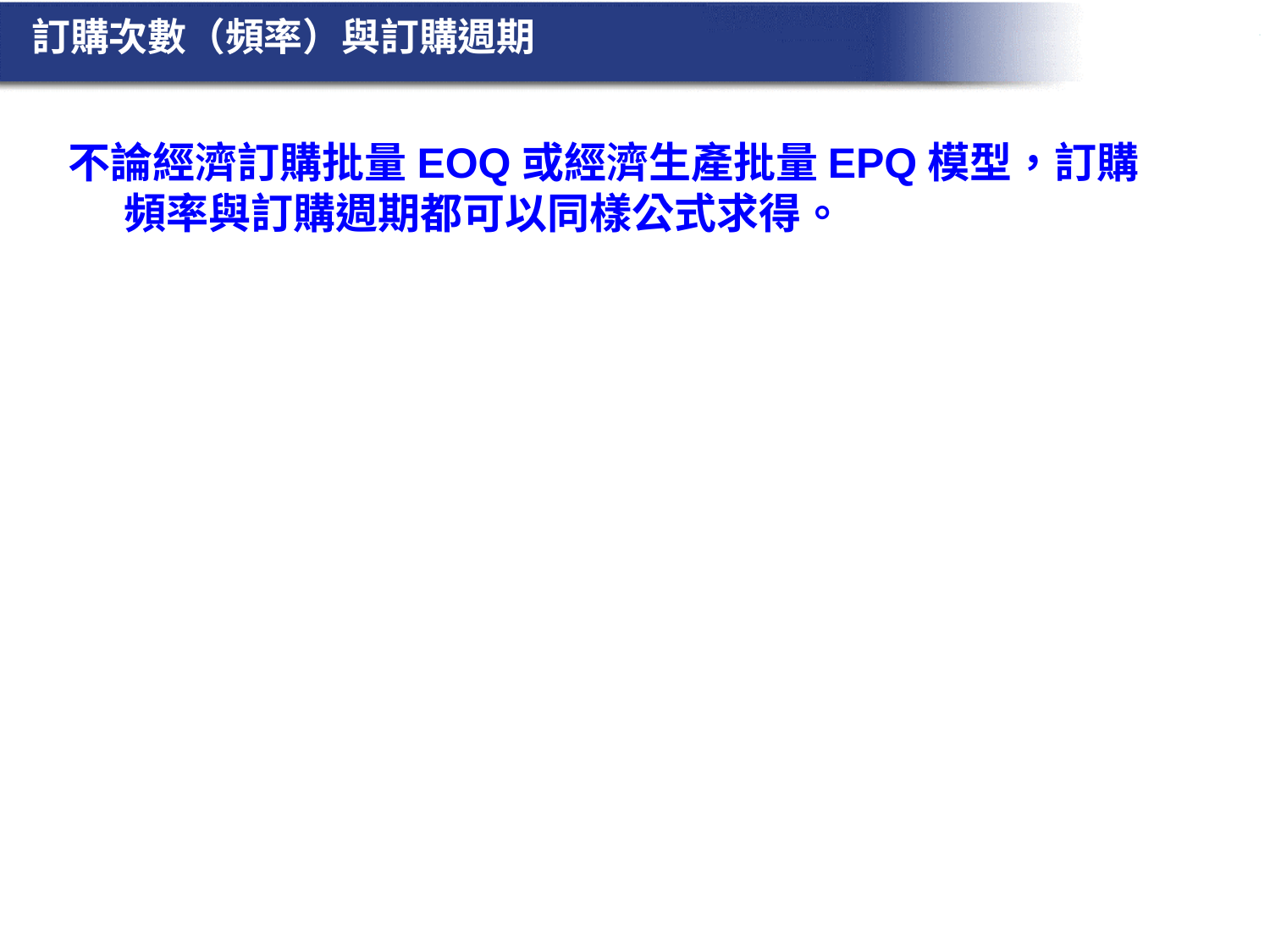

# 訂購次數（頻率）與訂購週期
不論經濟訂購批量EOQ或經濟生產批量EPQ模型，訂購頻率與訂購週期都可以同樣公式求得。